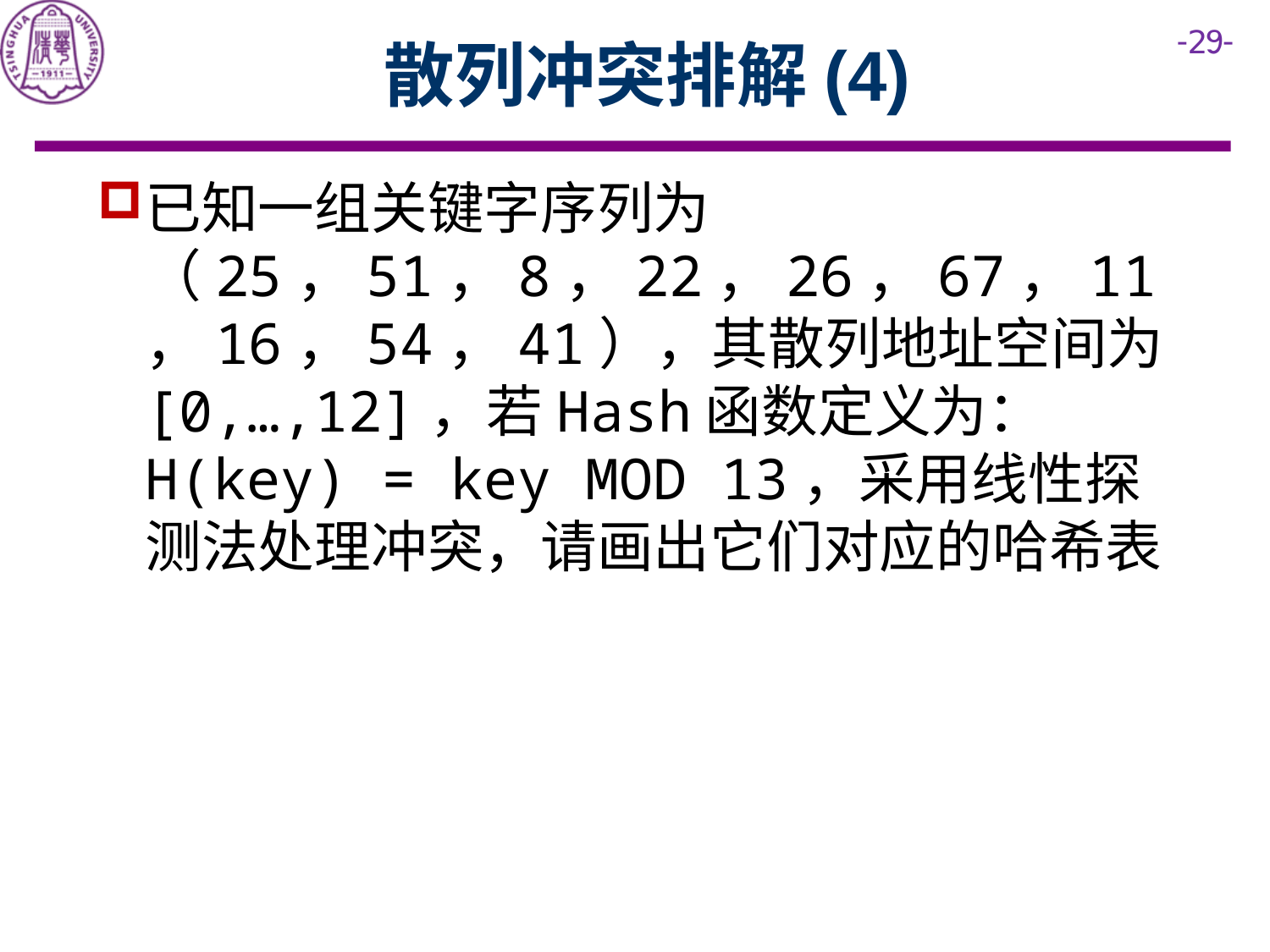

# 散列冲突排解(4)
已知一组关键字序列为（25，51，8，22，26，67，11，16，54，41），其散列地址空间为[0,…,12]，若Hash函数定义为：H(key) = key MOD 13，采用线性探测法处理冲突，请画出它们对应的哈希表